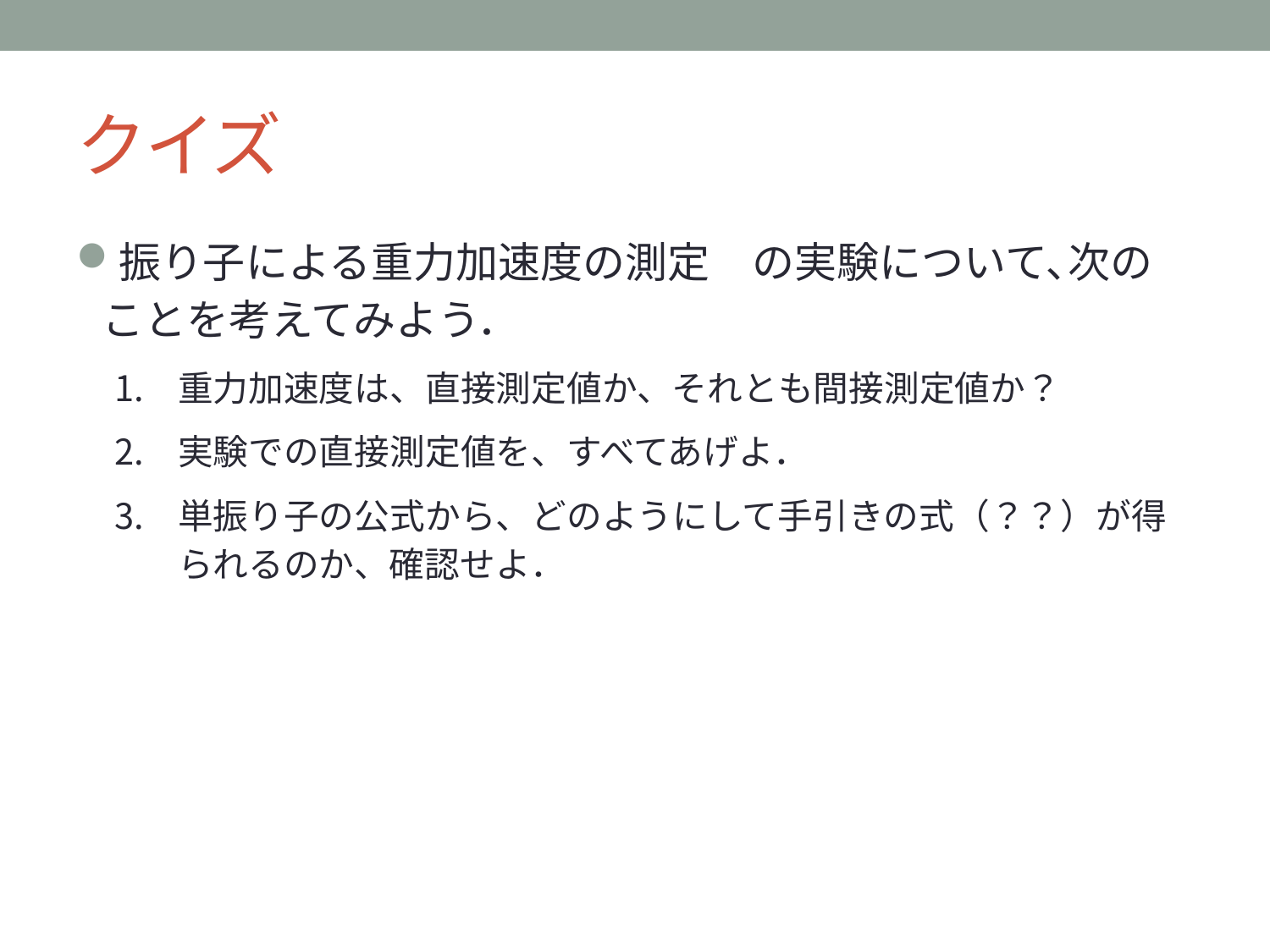

# クイズ
振り子による重力加速度の測定　の実験について､次のことを考えてみよう．
重力加速度は、直接測定値か、それとも間接測定値か？
実験での直接測定値を、すべてあげよ．
単振り子の公式から、どのようにして手引きの式（？？）が得られるのか、確認せよ．